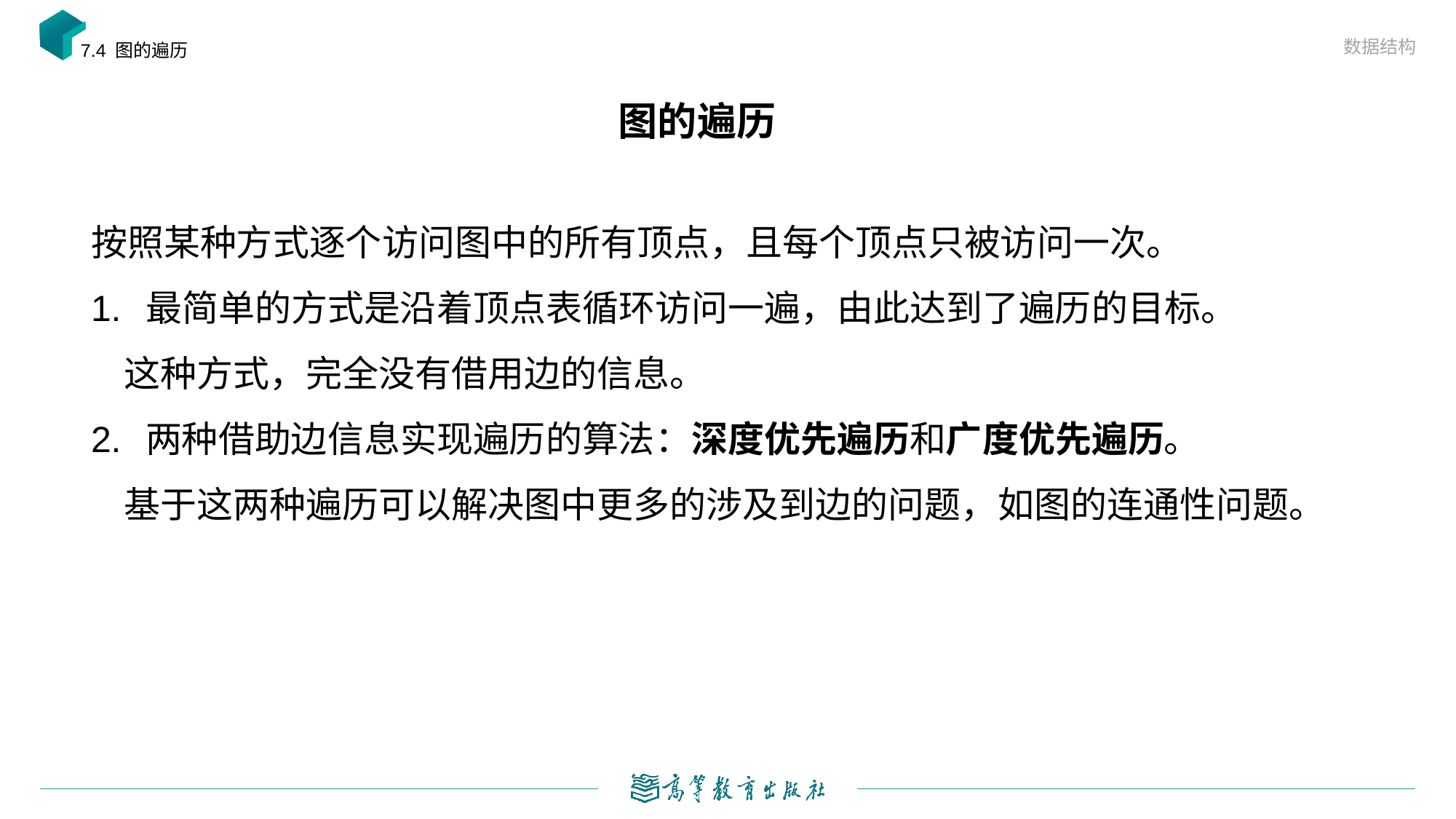

数据结构
7.4 图的遍历
# 图的遍历
按照某种方式逐个访问图中的所有顶点，且每个顶点只被访问一次。
最简单的方式是沿着顶点表循环访问一遍，由此达到了遍历的目标。
   这种方式，完全没有借用边的信息。
两种借助边信息实现遍历的算法：深度优先遍历和广度优先遍历。
   基于这两种遍历可以解决图中更多的涉及到边的问题，如图的连通性问题。